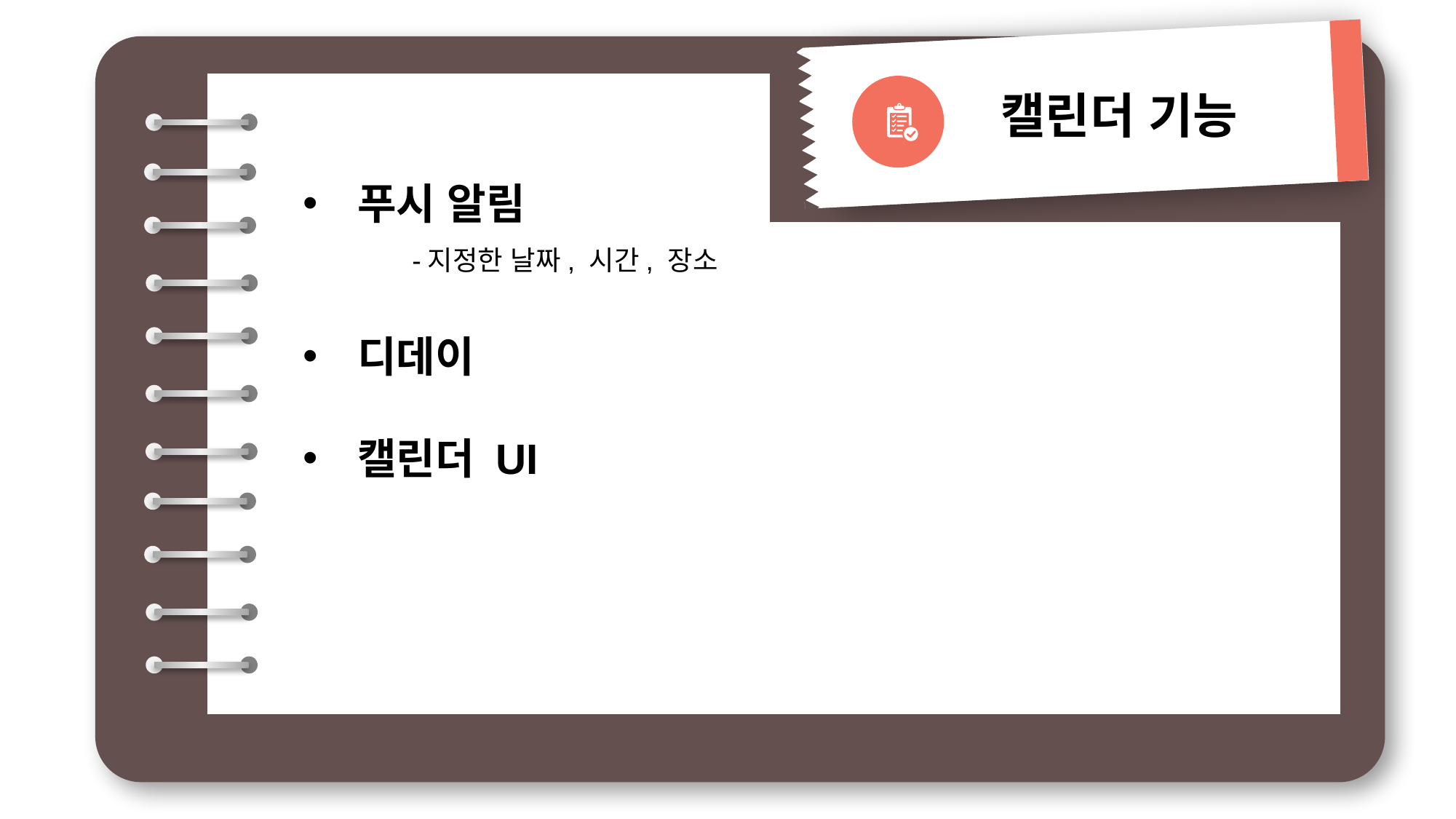

캘린더 기능
푸시 알림
	-지정한 날짜, 시간, 장소

디데이

캘린더 UI